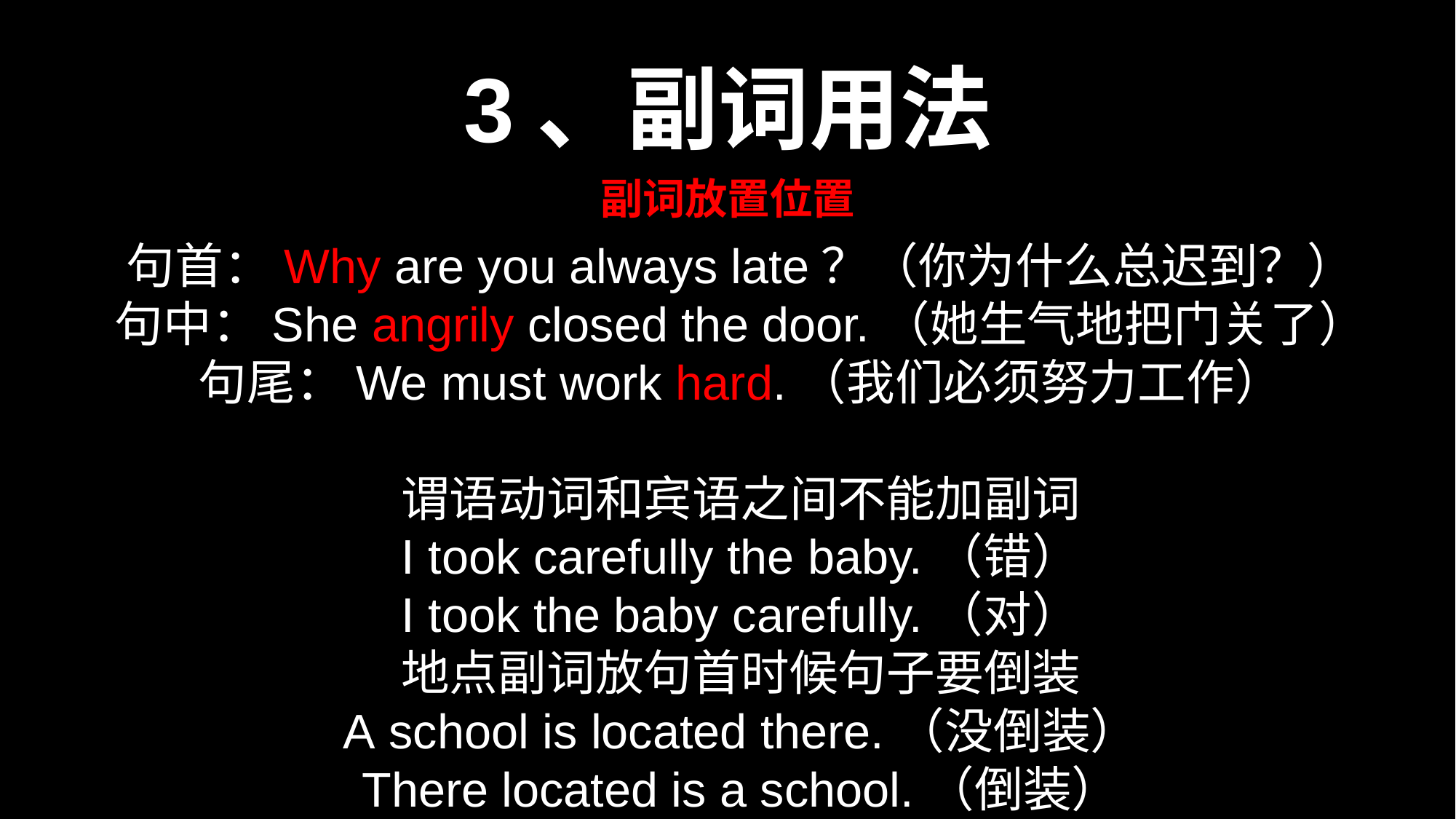

3、副词用法
副词放置位置
句首：Why are you always late？（你为什么总迟到？）
句中：She angrily closed the door.（她生气地把门关了）
句尾：We must work hard.（我们必须努力工作）

谓语动词和宾语之间不能加副词
I took carefully the baby.（错）
I took the baby carefully.（对）
地点副词放句首时候句子要倒装
A school is located there.（没倒装）
There located is a school.（倒装）